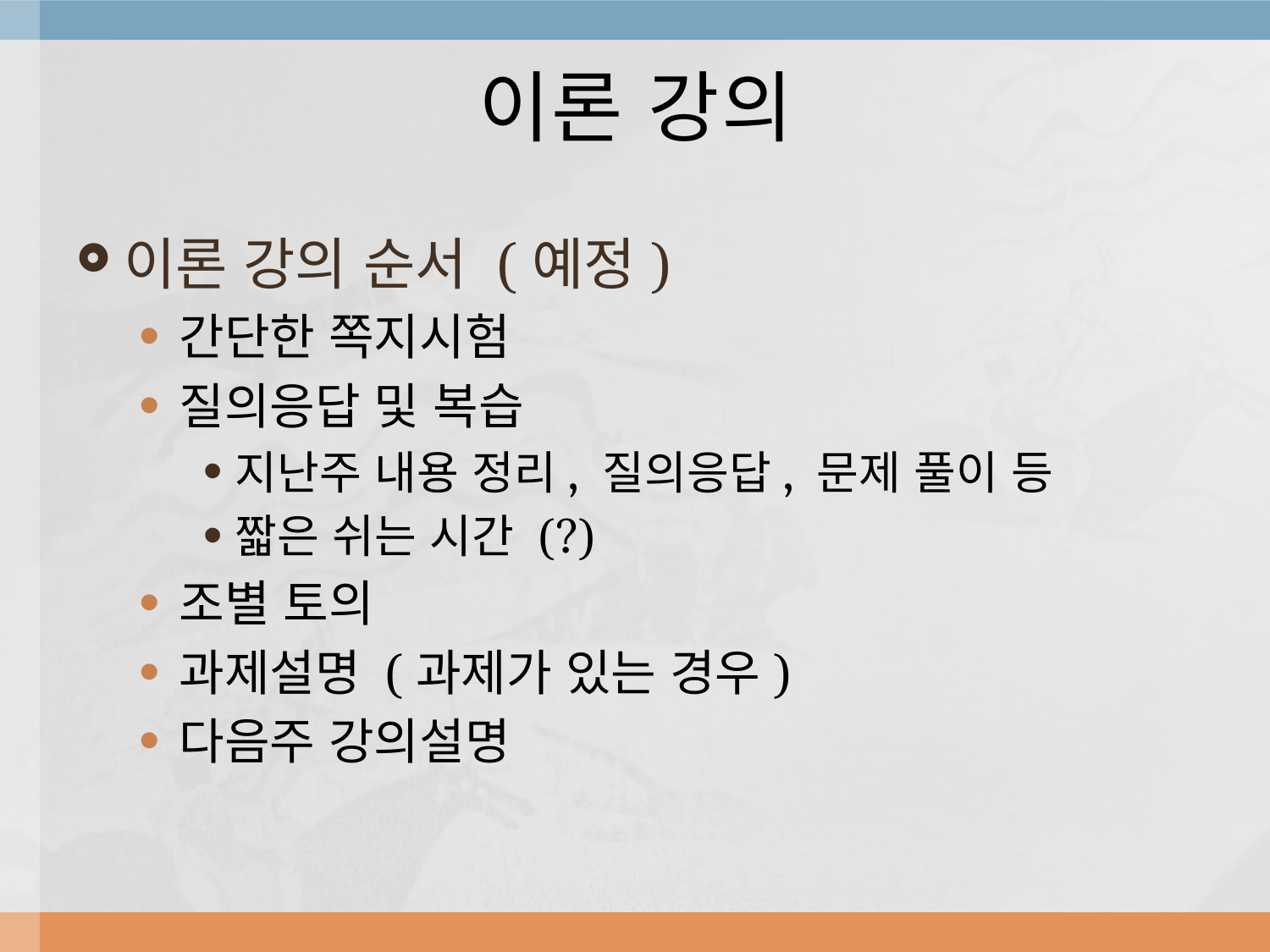

# 이론 강의
이론 강의 순서 (예정)
간단한 쪽지시험
질의응답 및 복습
지난주 내용 정리, 질의응답, 문제 풀이 등
짧은 쉬는 시간 (?)
조별 토의
과제설명 (과제가 있는 경우)
다음주 강의설명